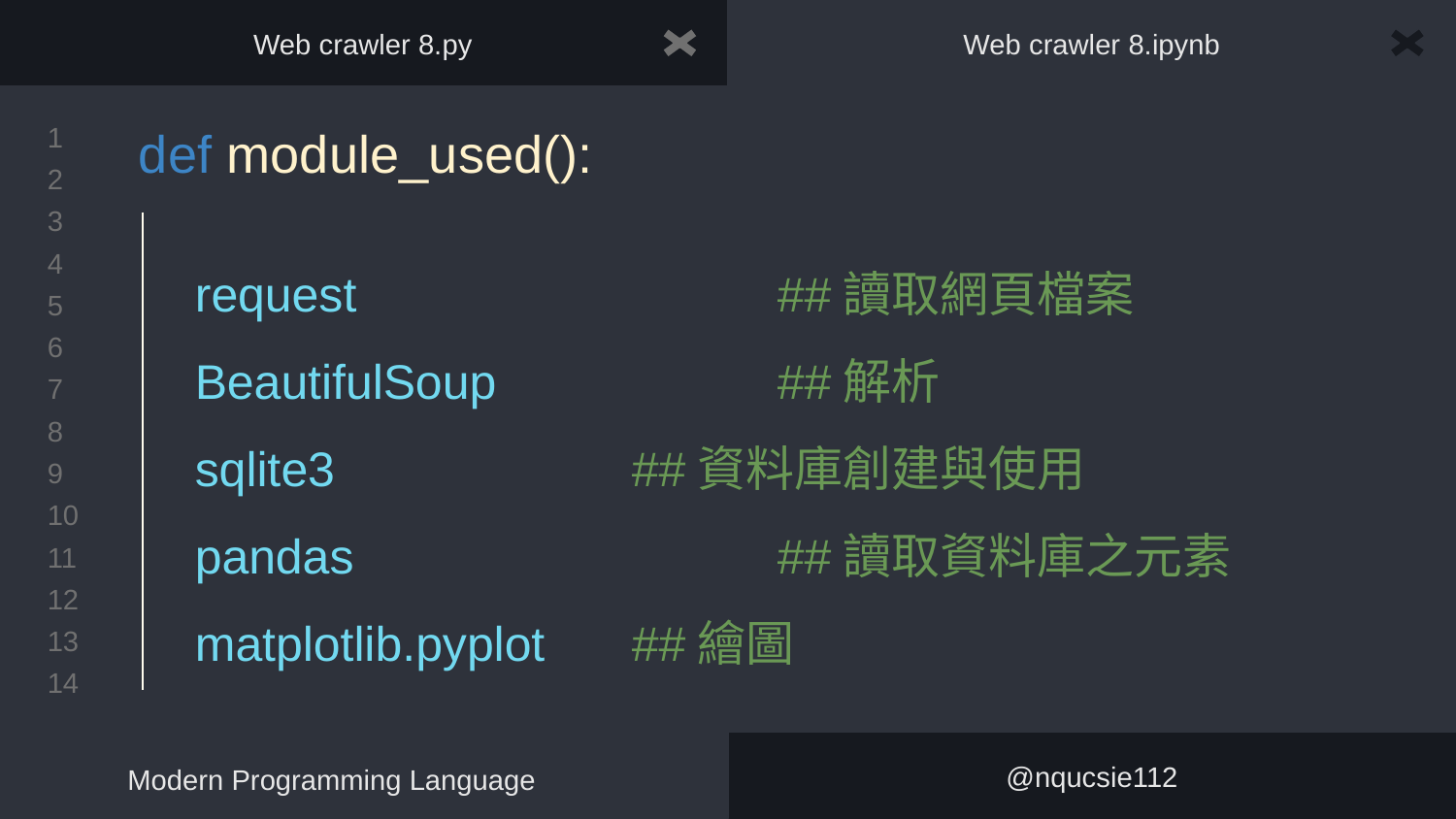

Web crawler 8.py
Web crawler 8.ipynb

# def module_used():
request			##讀取網頁檔案
BeautifulSoup		##解析
sqlite3			##資料庫創建與使用
pandas	 		##讀取資料庫之元素
matplotlib.pyplot	##繪圖
Modern Programming Language
@nqucsie112